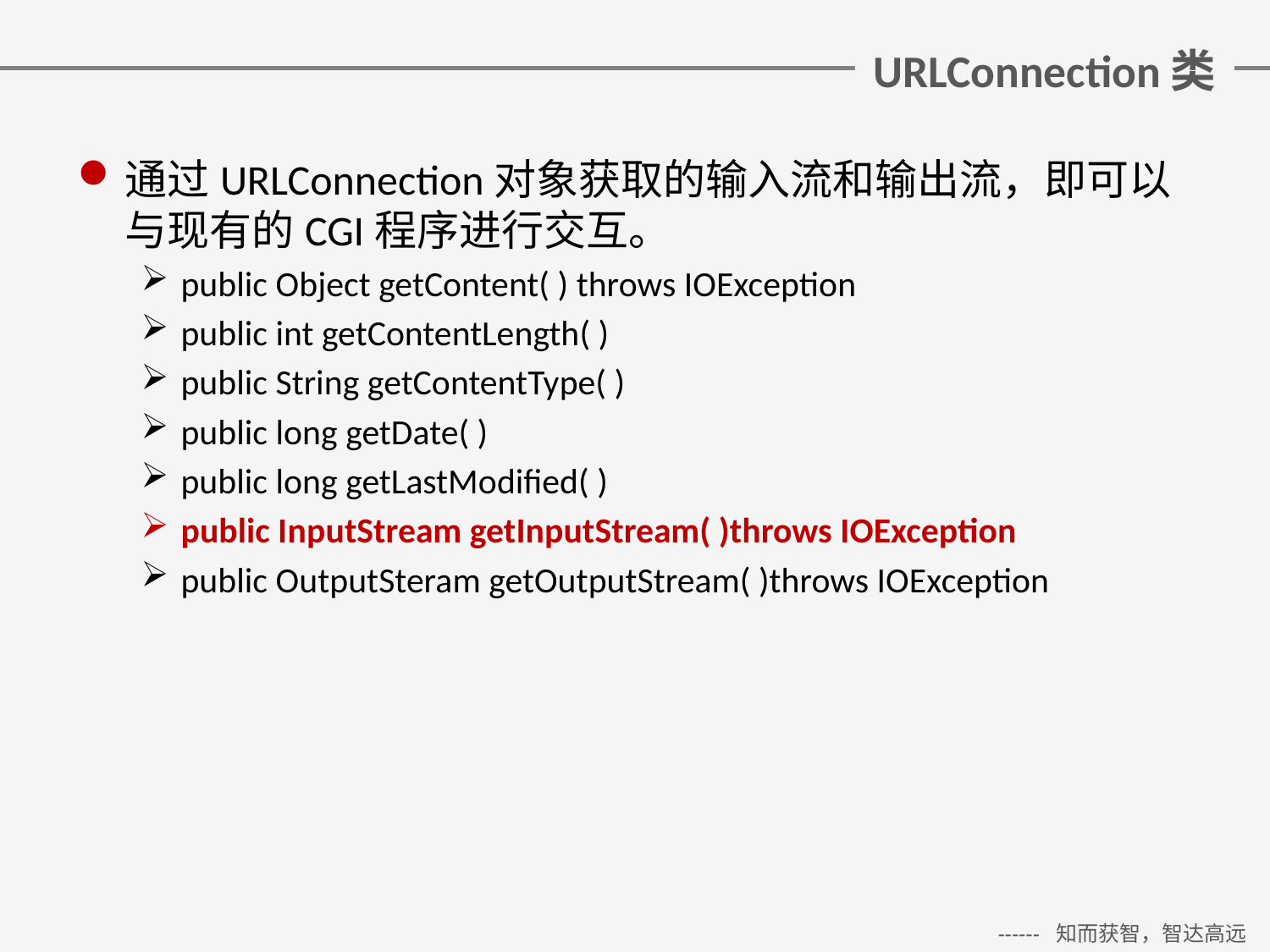

# URLConnection类
通过URLConnection对象获取的输入流和输出流，即可以与现有的CGI程序进行交互。
public Object getContent( ) throws IOException
public int getContentLength( )
public String getContentType( )
public long getDate( )
public long getLastModified( )
public InputStream getInputStream( )throws IOException
public OutputSteram getOutputStream( )throws IOException